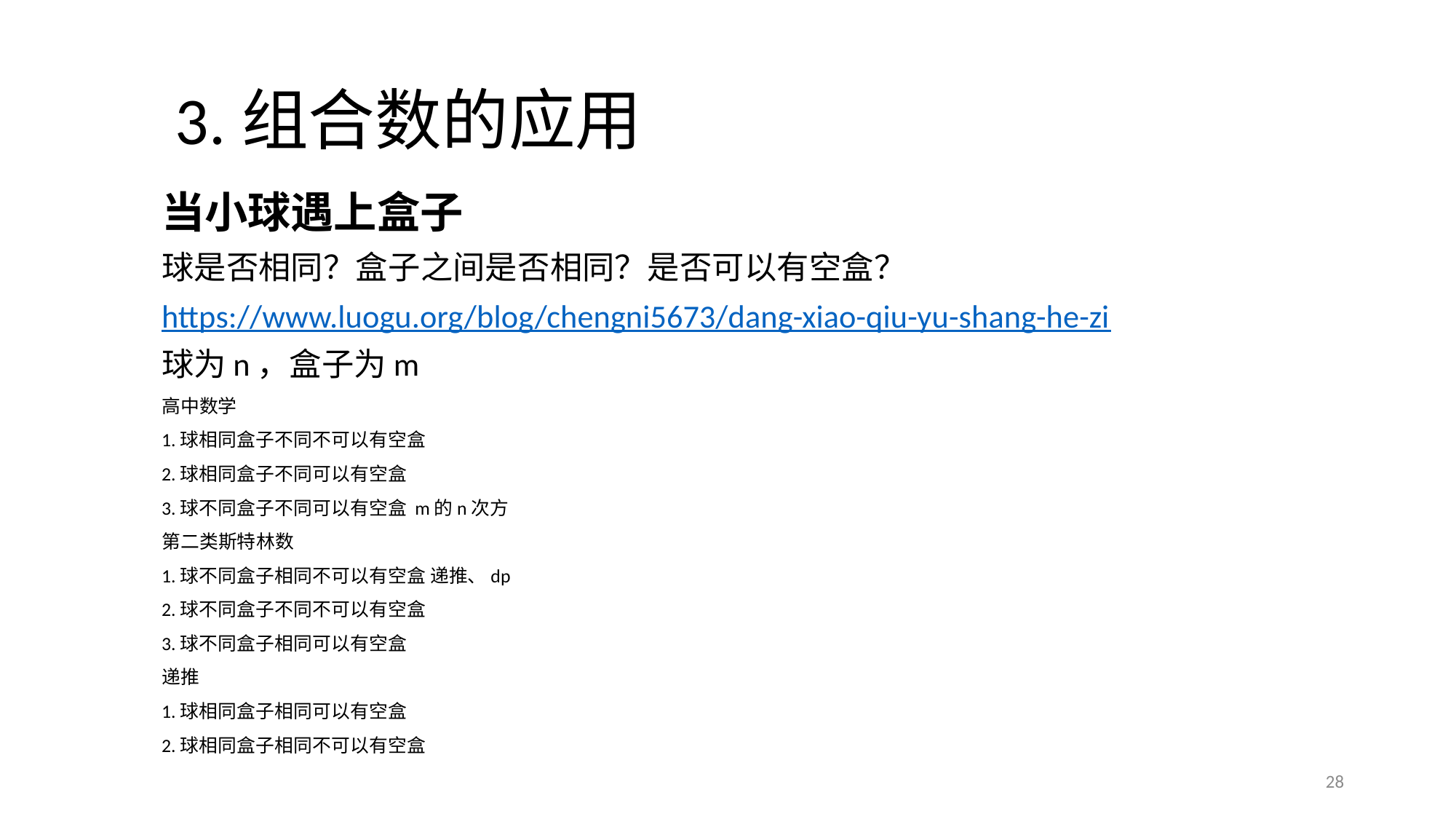

# 3.组合数的应用
当小球遇上盒子
球是否相同？盒子之间是否相同？是否可以有空盒？
https://www.luogu.org/blog/chengni5673/dang-xiao-qiu-yu-shang-he-zi
球为n，盒子为m
高中数学
1.球相同盒子不同不可以有空盒
2.球相同盒子不同可以有空盒
3.球不同盒子不同可以有空盒 m的n次方
第二类斯特林数
1.球不同盒子相同不可以有空盒 递推、dp
2.球不同盒子不同不可以有空盒
3.球不同盒子相同可以有空盒
递推
1.球相同盒子相同可以有空盒
2.球相同盒子相同不可以有空盒

28